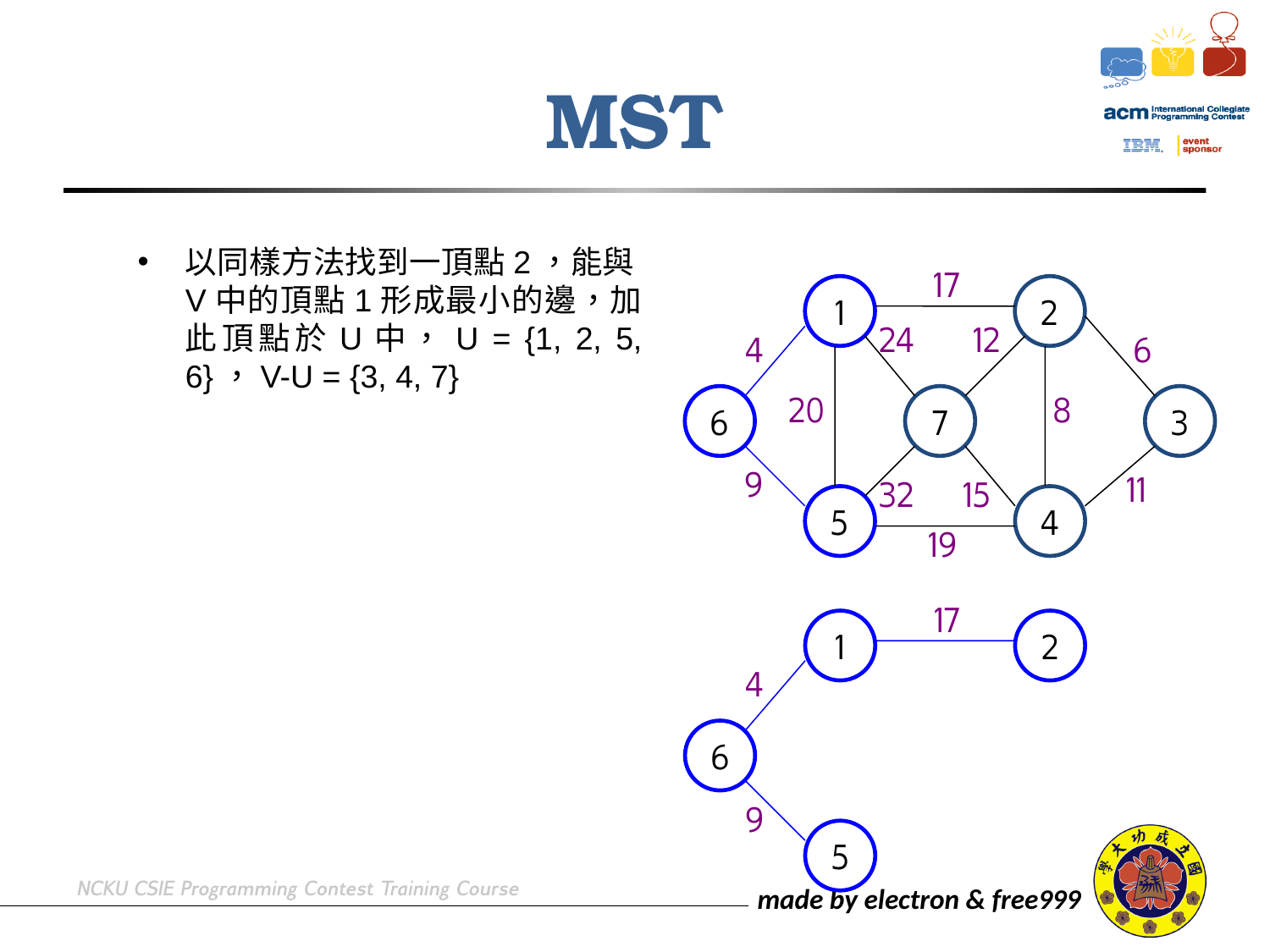

# MST
以同樣方法找到一頂點2，能與V中的頂點1形成最小的邊，加此頂點於U中，U = {1, 2, 5, 6}，V-U = {3, 4, 7}
17
1
2

24
12

4
6

20
8
6
7
3

9
11
32
15
5
4
19

17
1
2

4

6

9
5
NCKU CSIE Programming Contest Training Course